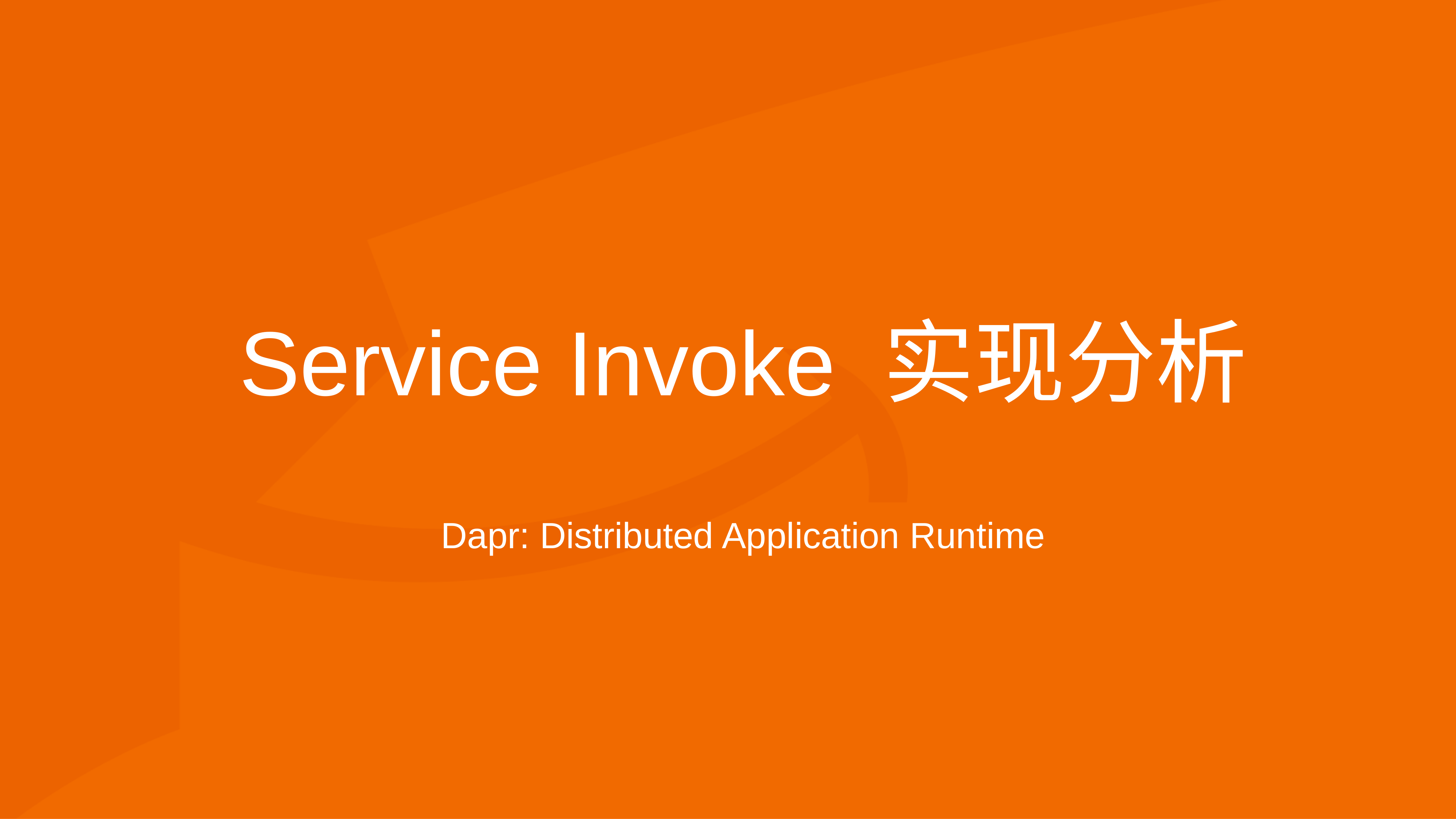

# Service Invoke 实现分析
Dapr: Distributed Application Runtime